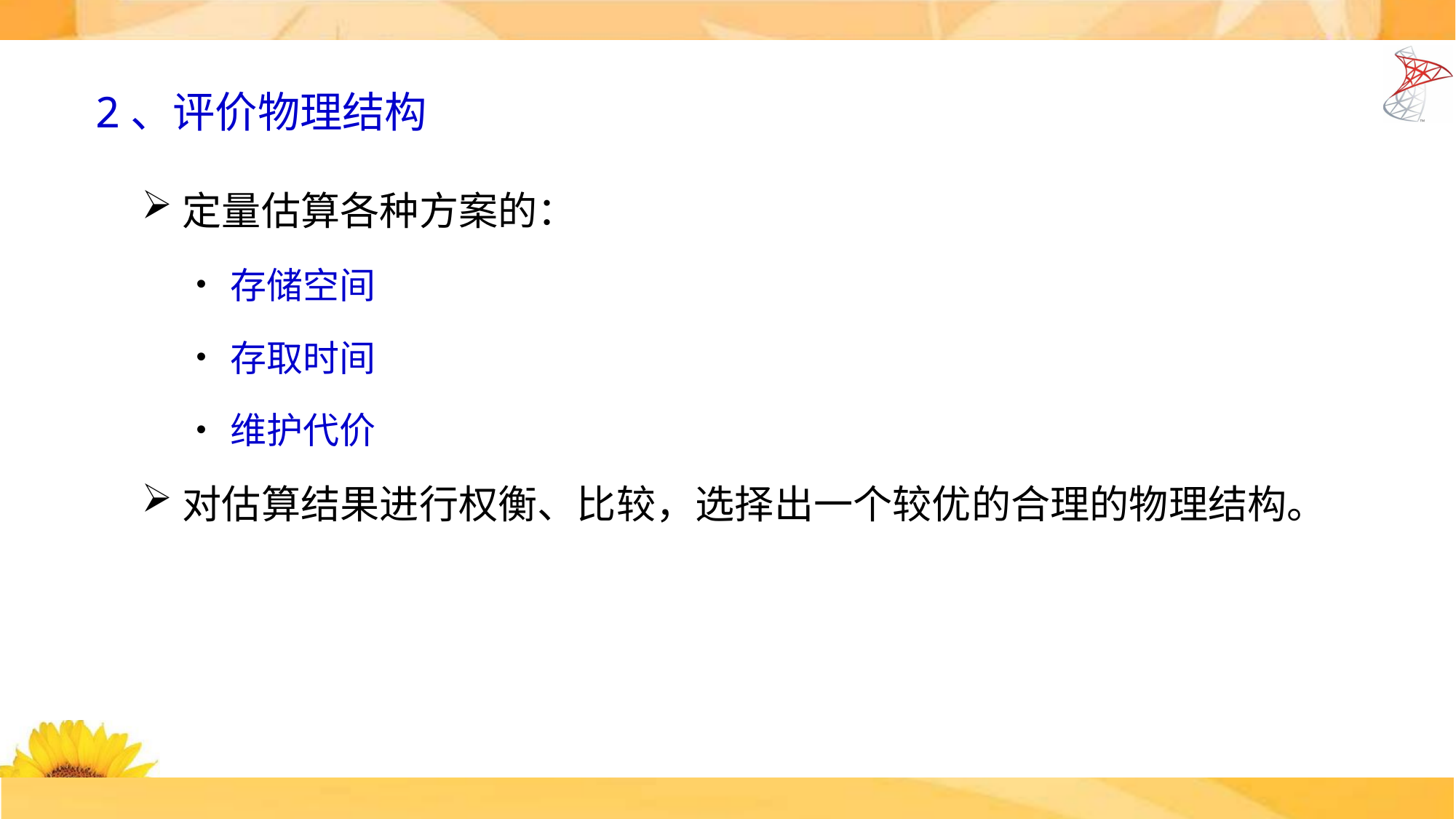

2、评价物理结构
定量估算各种方案的：
存储空间
存取时间
维护代价
对估算结果进行权衡、比较，选择出一个较优的合理的物理结构。